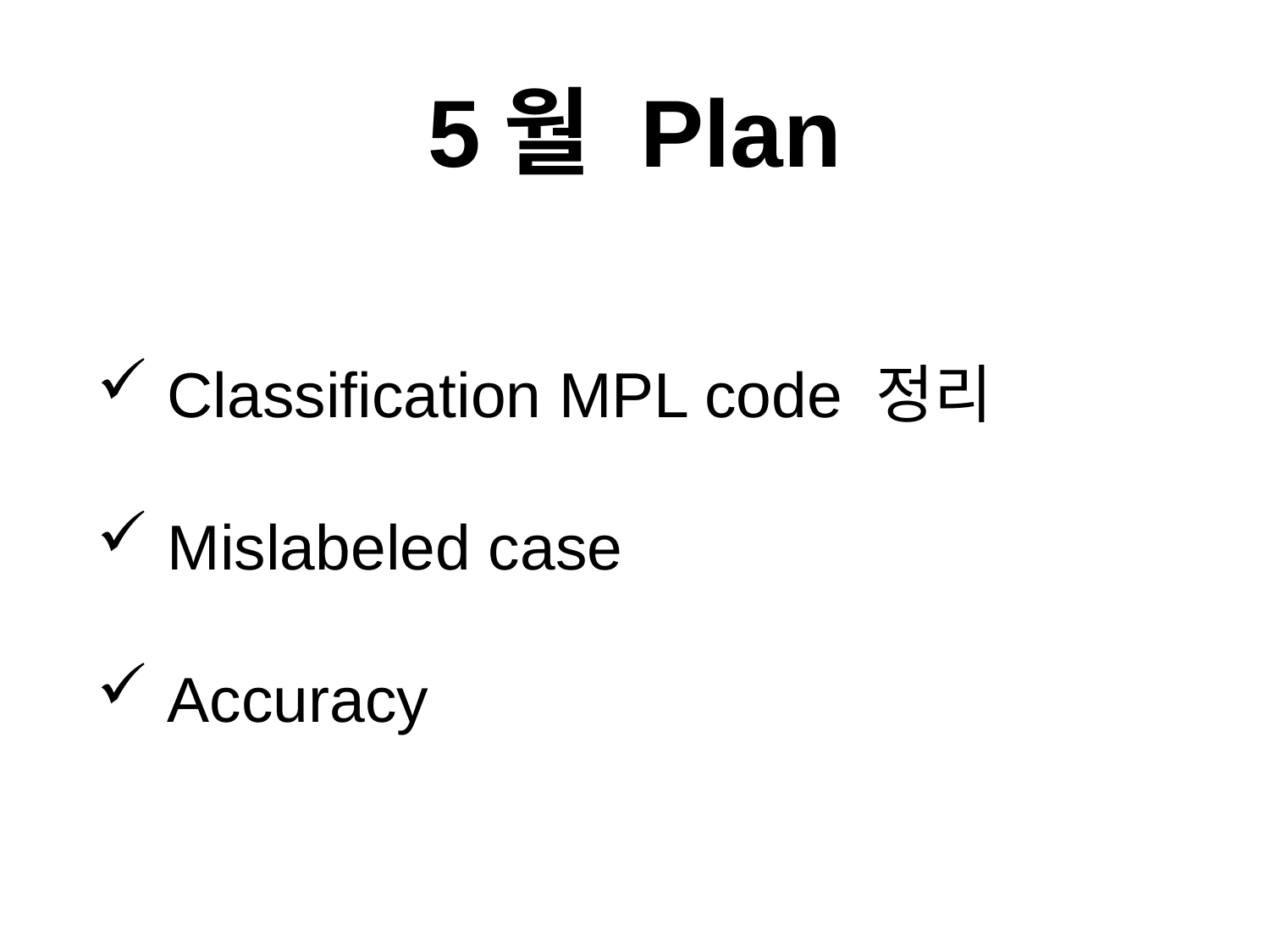

5월 Plan
 Classification MPL code 정리
 Mislabeled case
 Accuracy